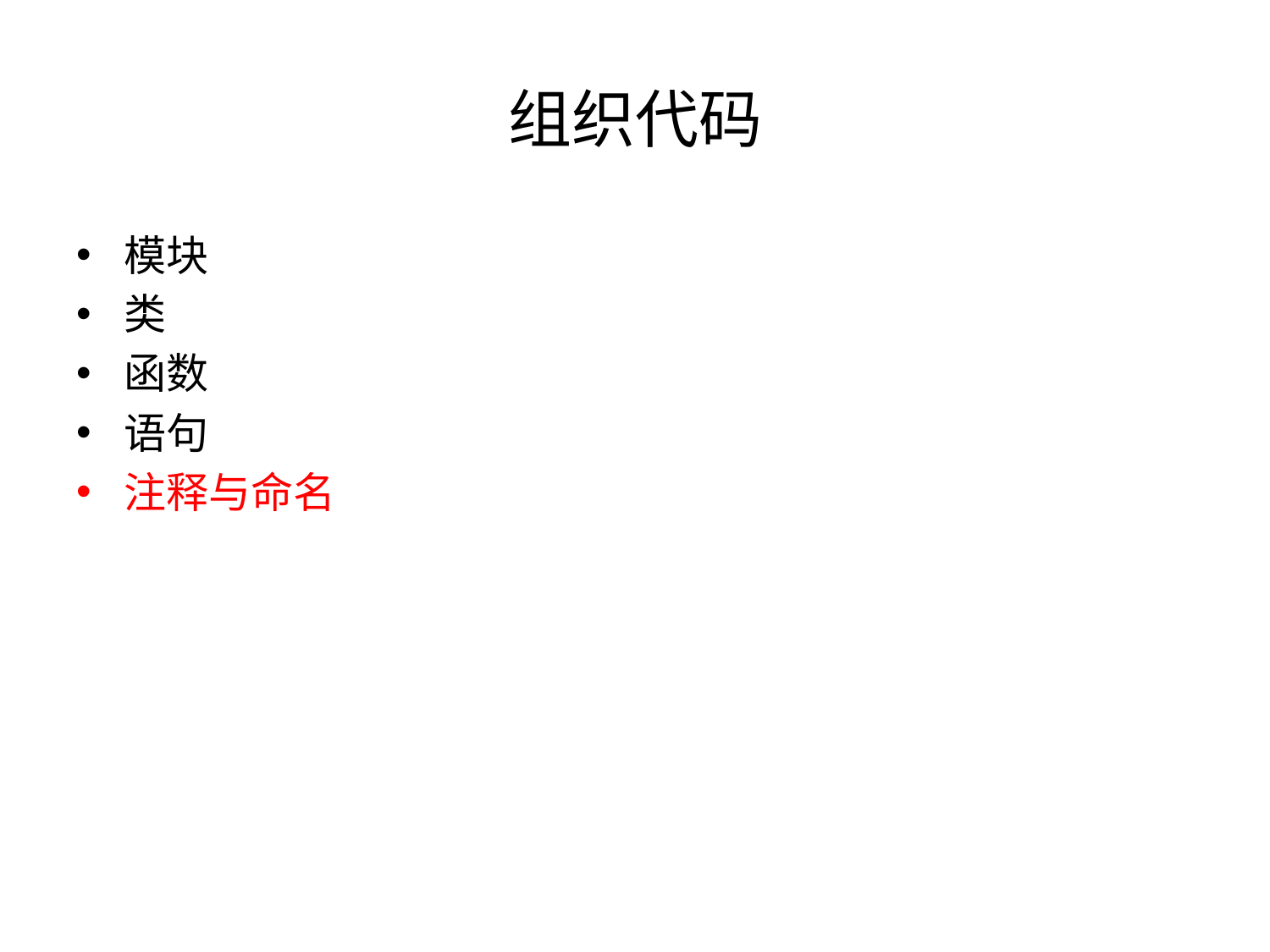

# 组织代码
模块
类
函数
语句
注释与命名